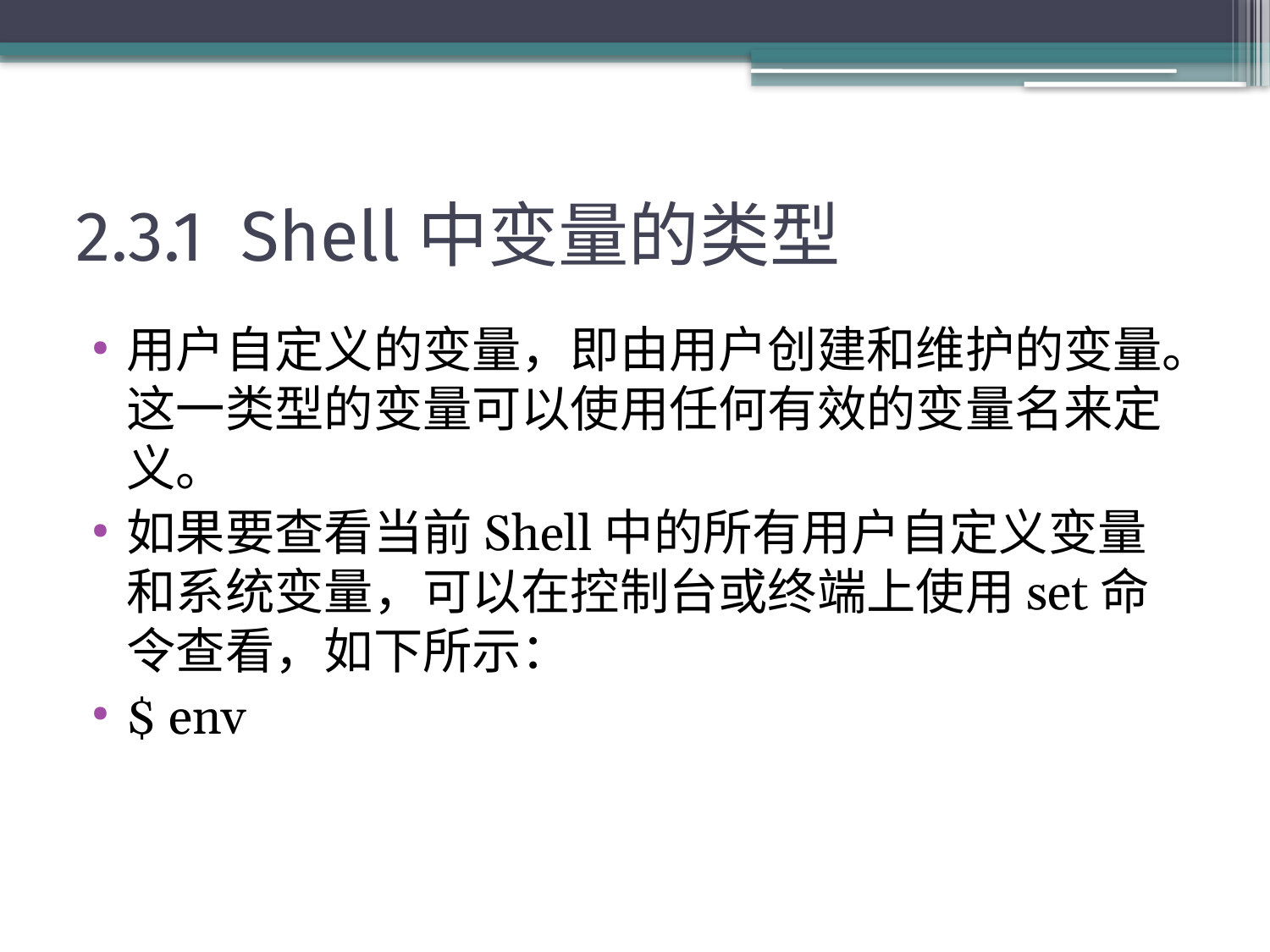

# 2.3.1  Shell中变量的类型
用户自定义的变量，即由用户创建和维护的变量。这一类型的变量可以使用任何有效的变量名来定义。
如果要查看当前Shell中的所有用户自定义变量和系统变量，可以在控制台或终端上使用set命令查看，如下所示：
$ env